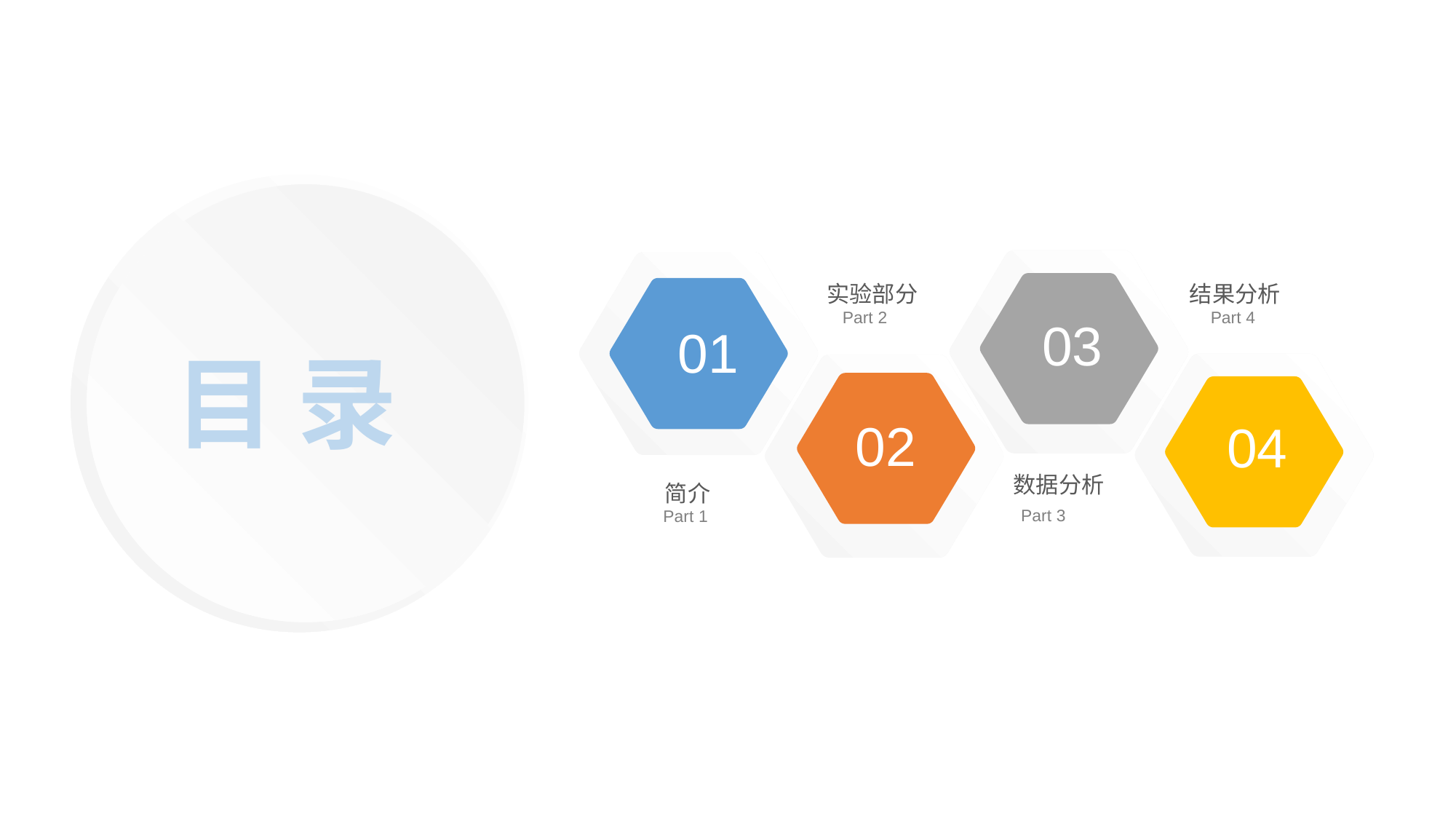

目 录

03

01
实验部分
结果分析
Part 2
Part 4

04

02
数据分析
简介
Part 1
Part 3